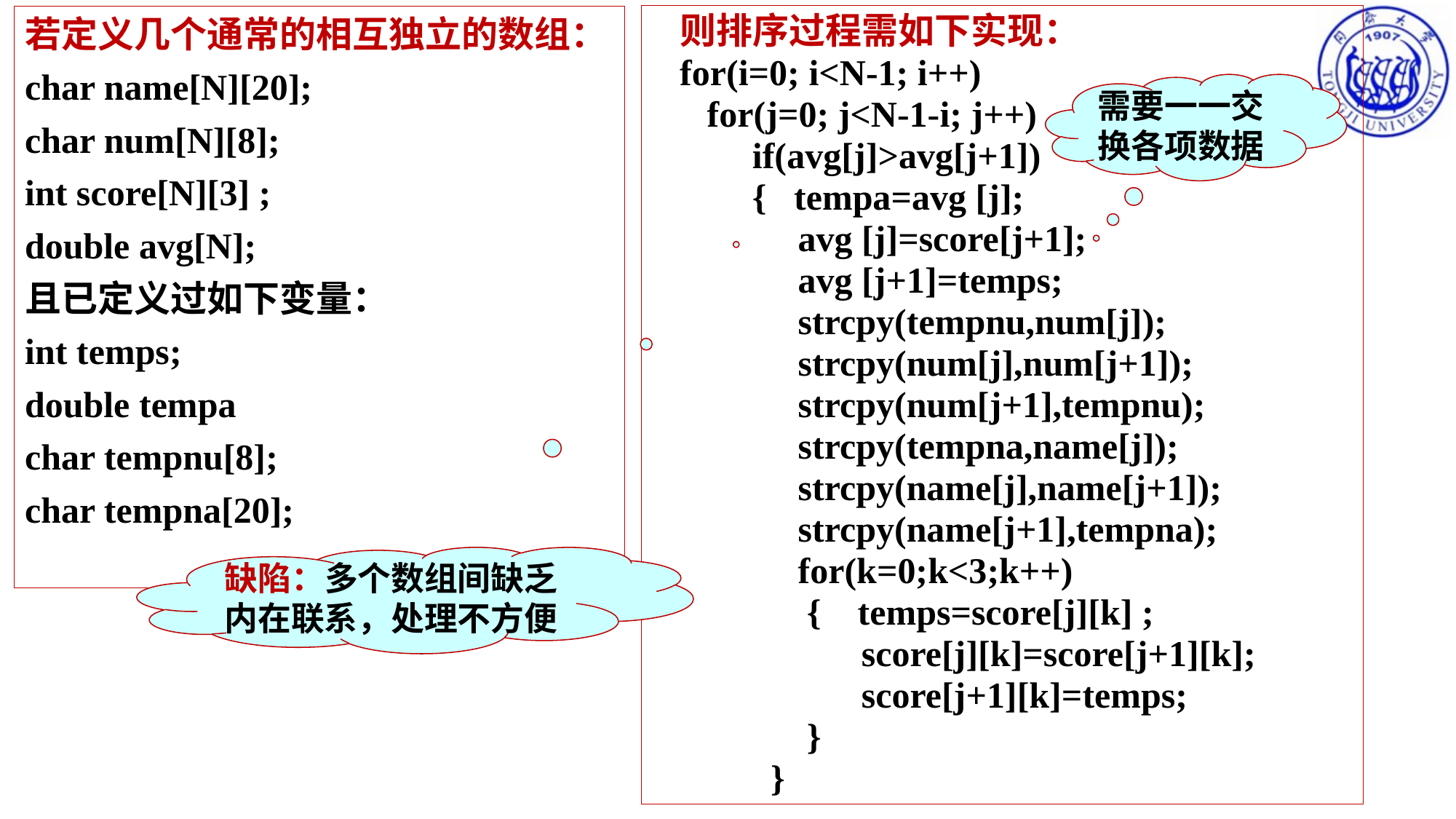

则排序过程需如下实现：
for(i=0; i<N-1; i++)
for(j=0; j<N-1-i; j++)
        if(avg[j]>avg[j+1])
        {   tempa=avg [j];
             avg [j]=score[j+1];
             avg [j+1]=temps;
             strcpy(tempnu,num[j]);
             strcpy(num[j],num[j+1]);
             strcpy(num[j+1],tempnu);
             strcpy(tempna,name[j]);
             strcpy(name[j],name[j+1]);
             strcpy(name[j+1],tempna);
             for(k=0;k<3;k++)
              {    temps=score[j][k] ;
                    score[j][k]=score[j+1][k];
                    score[j+1][k]=temps;
              }
          }
若定义几个通常的相互独立的数组：
char name[N][20];
char num[N][8];
int score[N][3] ;
double avg[N];
且已定义过如下变量：
int temps;
double tempa
char tempnu[8];
char tempna[20];

需要一一交换各项数据
缺陷：多个数组间缺乏内在联系，处理不方便